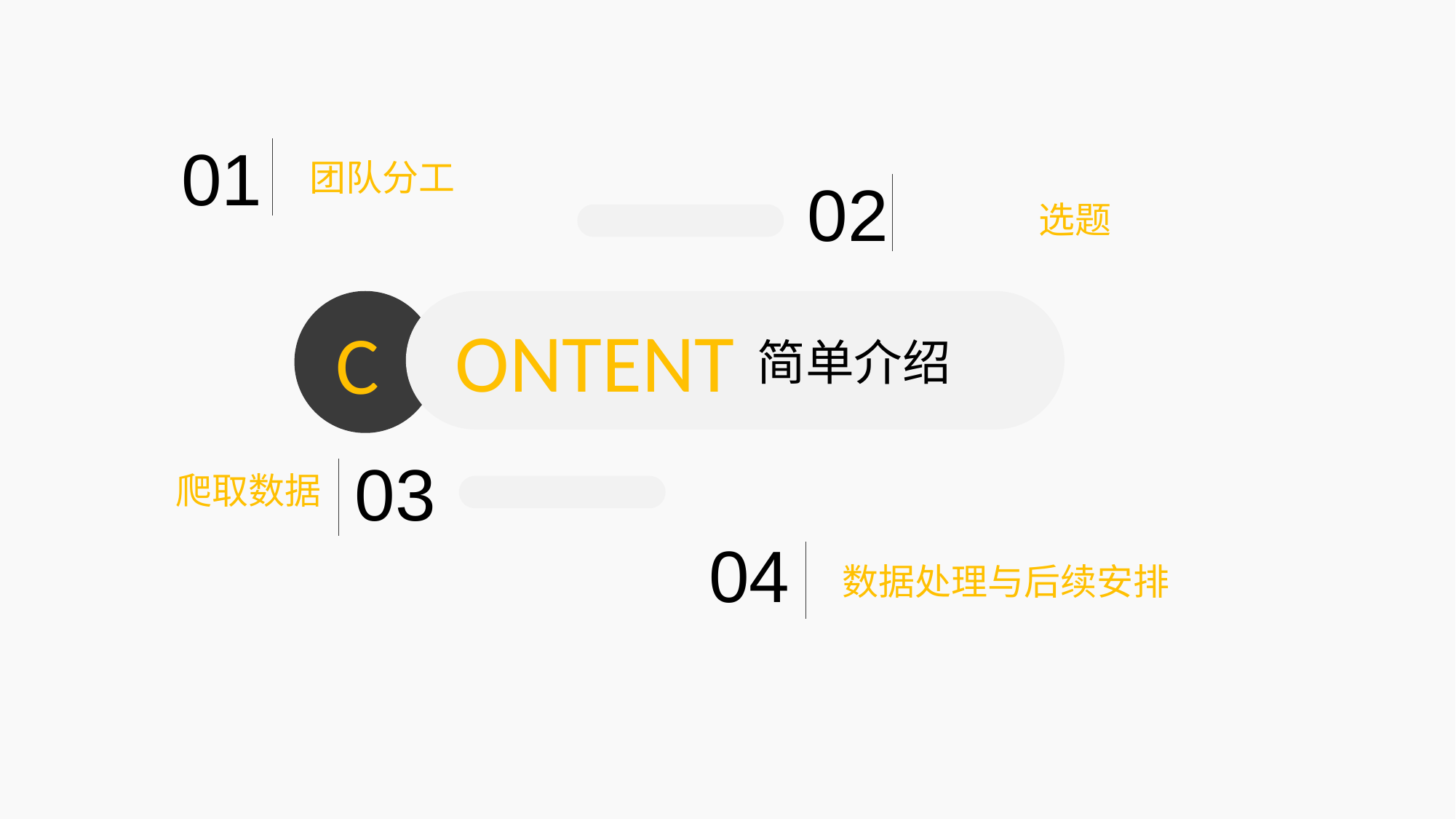

01
团队分工
02
选题

ONTENT
C
简单介绍
03
爬取数据

04
数据处理与后续安排